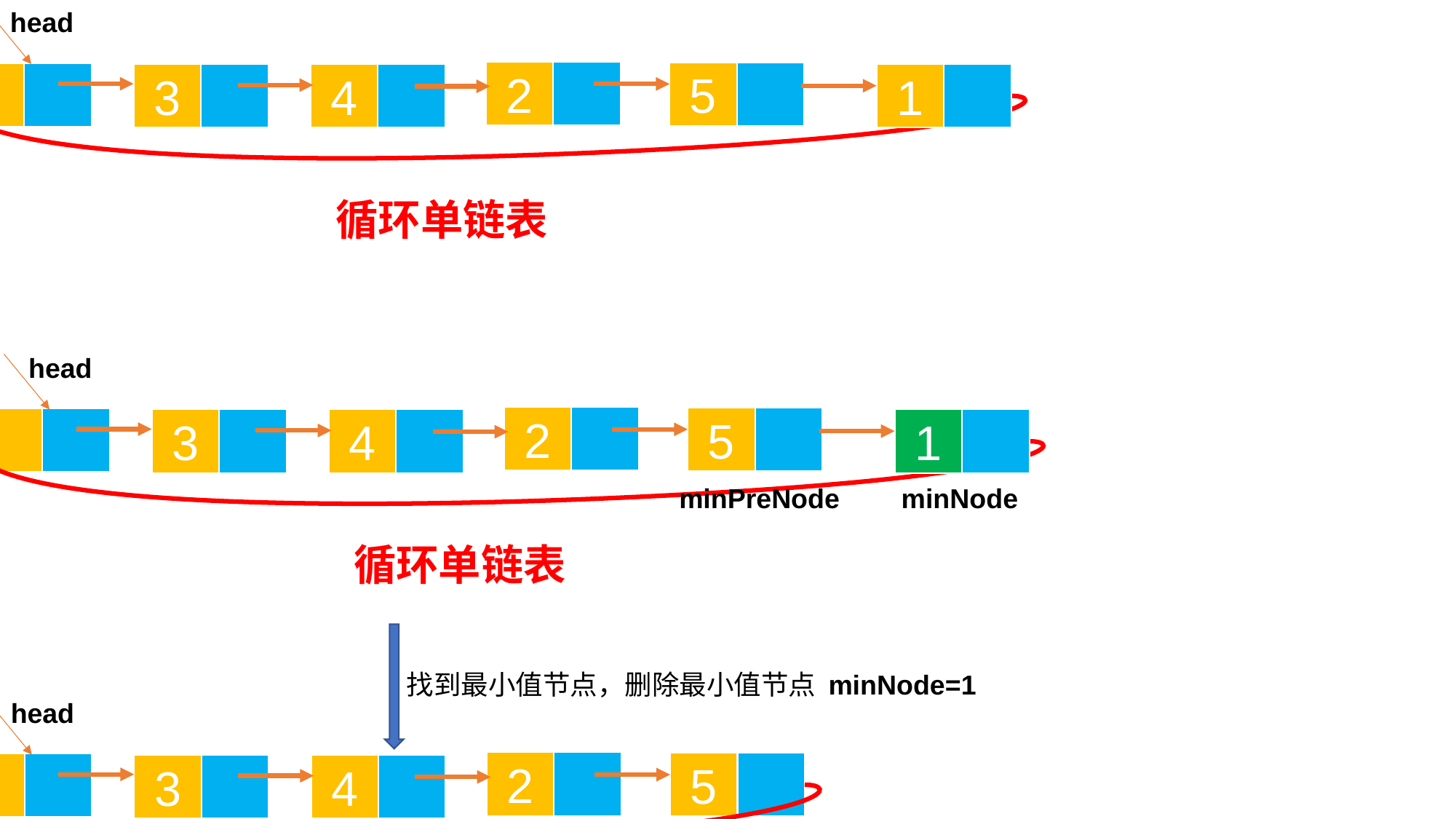

head
2

5

3

4

1

循环单链表
head

①第一轮循环，删除最小值
2

5

3

4

1

minPreNode
minNode
循环单链表

找到最小值节点，删除最小值节点 minNode=1
head
2

5

3

4

循环单链表
head
2

5

3

4

②第一轮循环，删除最小值
minPreNode
minNode
循环单链表

找到最小值节点，删除最小值节点 minNode=2
head
5

3

4

循环单链表
head
5

3

4

③第一轮循环，删除最小值
minPreNode
minNode
循环单链表

找到最小值节点，删除最小值节点 minNode=3
head
5

4

循环单链表
head
5

4

④第一轮循环，删除最小值
minPreNode
minNode
循环单链表

找到最小值节点，删除最小值节点 minNode=4
head
5

循环单链表
head
5

⑤第一轮循环，删除最小值
minNode
minPreNode
循环单链表

找到最小值节点，删除最小值节点 minNode=4
head

循环单链表

此时循环单链表为空，结束循环，释放头结点